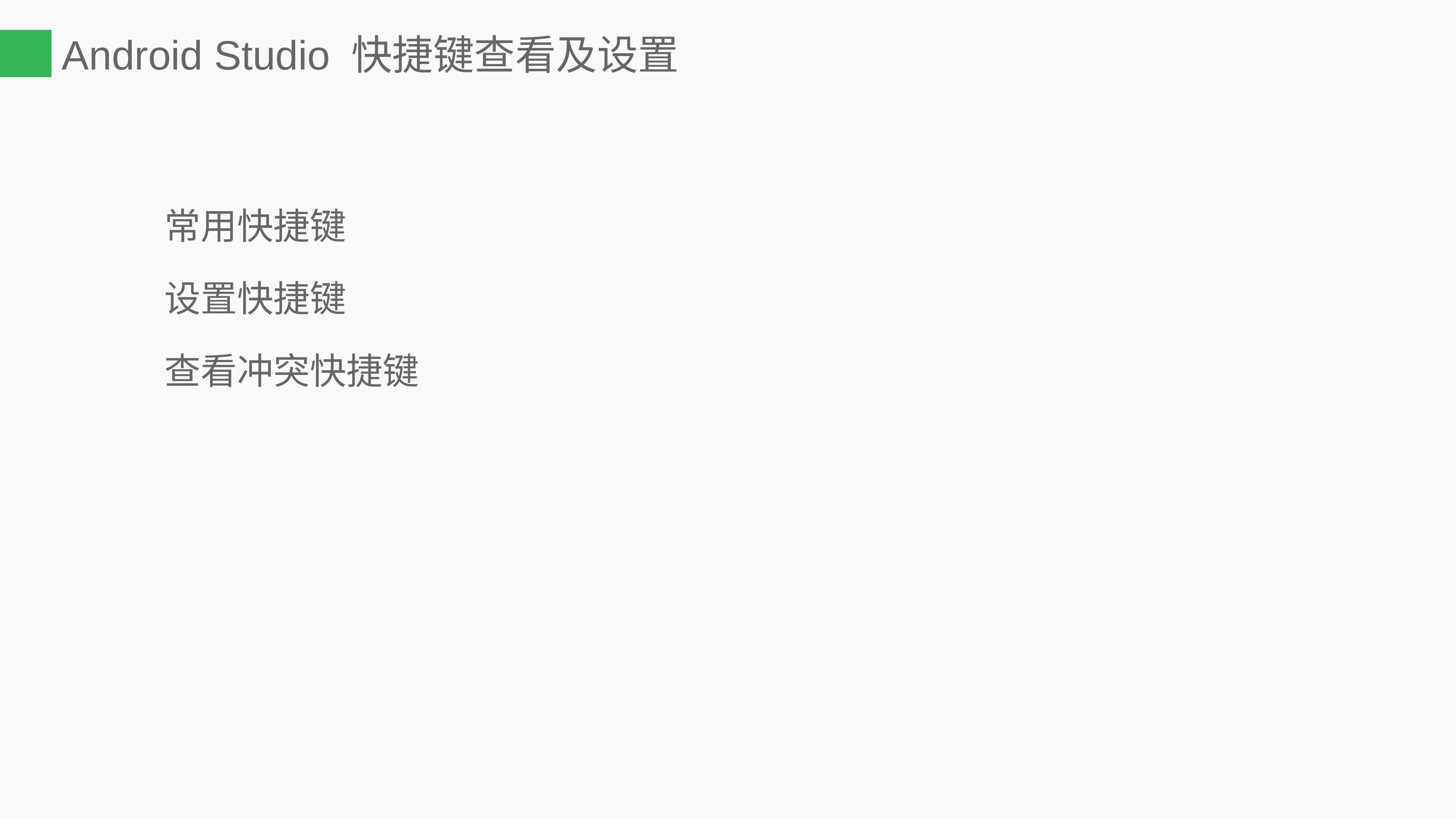

# Android Studio 快捷键查看及设置
常用快捷键
设置快捷键
查看冲突快捷键